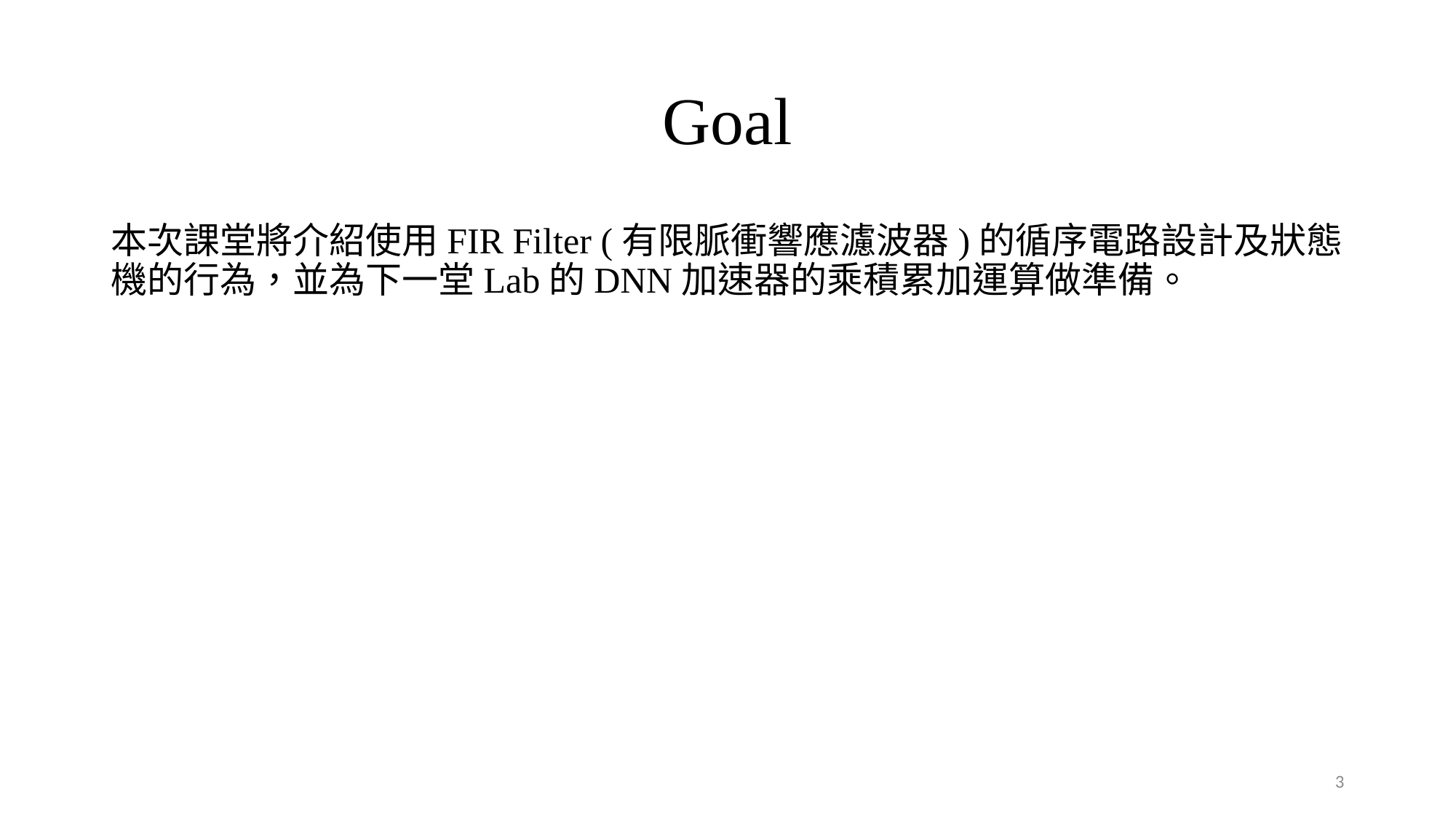

# Goal
本次課堂將介紹使用FIR Filter (有限脈衝響應濾波器)的循序電路設計及狀態機的行為，並為下一堂Lab的DNN加速器的乘積累加運算做準備。
3